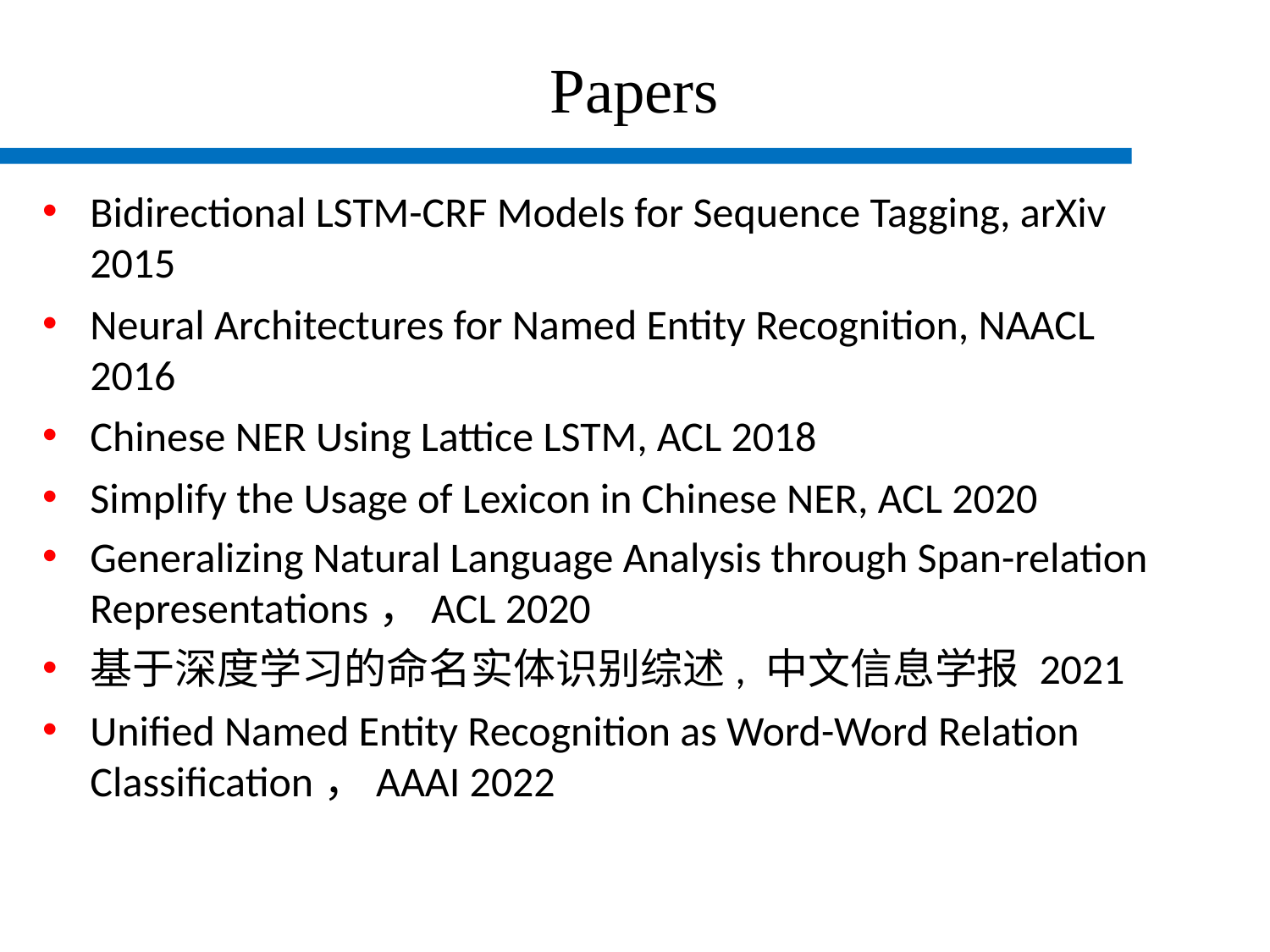

# Papers
Bidirectional LSTM-CRF Models for Sequence Tagging, arXiv 2015
Neural Architectures for Named Entity Recognition, NAACL 2016
Chinese NER Using Lattice LSTM, ACL 2018
Simplify the Usage of Lexicon in Chinese NER, ACL 2020
Generalizing Natural Language Analysis through Span-relation Representations，ACL 2020
基于深度学习的命名实体识别综述, 中文信息学报 2021
Unified Named Entity Recognition as Word-Word Relation Classification，AAAI 2022